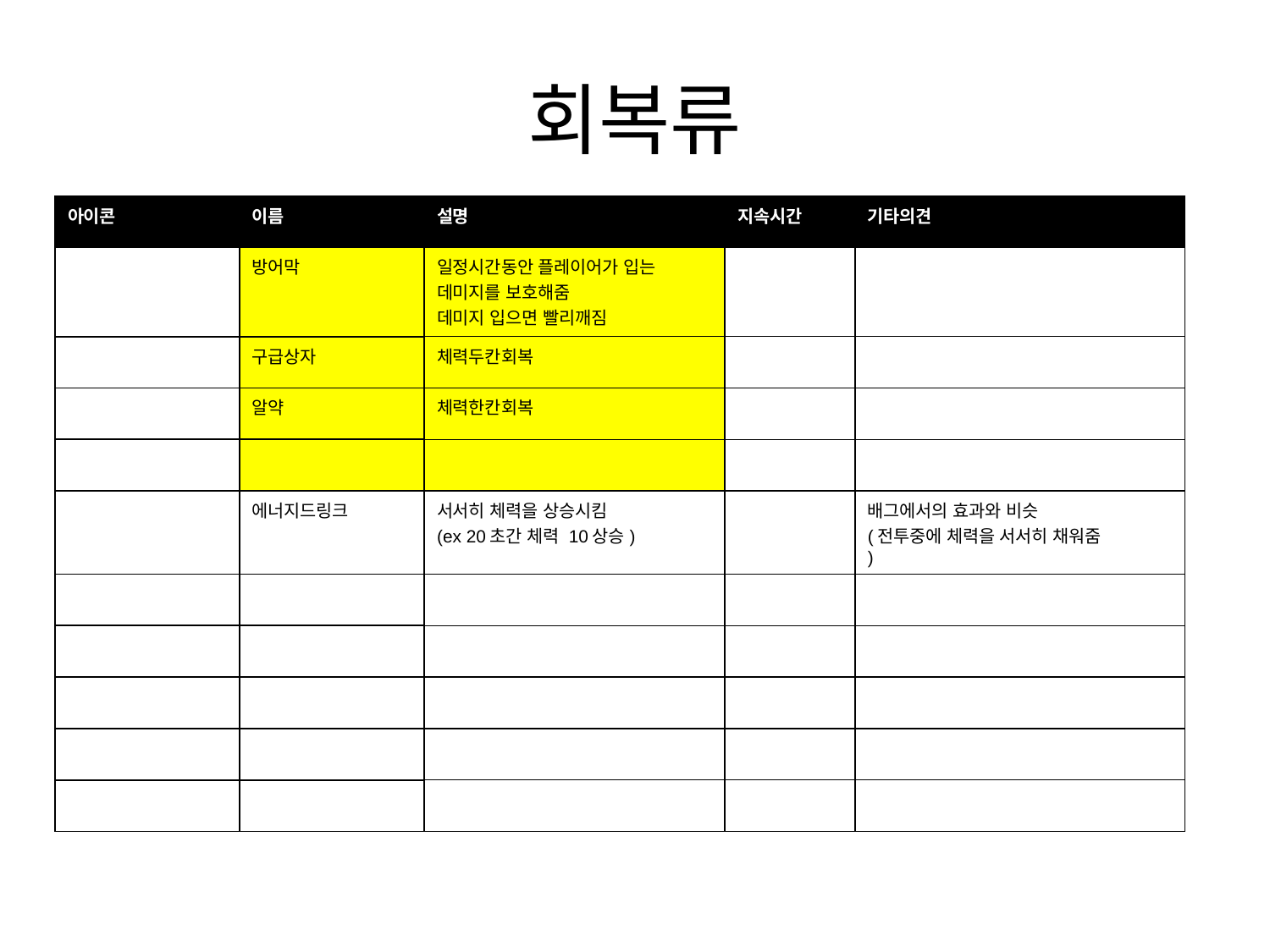

# 회복류
| 아이콘 | 이름 | 설명 | 지속시간 | 기타의견 |
| --- | --- | --- | --- | --- |
|  | 방어막 | 일정시간동안 플레이어가 입는 데미지를 보호해줌 데미지 입으면 빨리깨짐 |  |  |
|  | 구급상자 | 체력두칸회복 |  |  |
|  | 알약 | 체력한칸회복 |  |  |
|  |  |  |  |  |
|  | 에너지드링크 | 서서히 체력을 상승시킴 (ex 20초간 체력 10상승) |  | 배그에서의 효과와 비슷 (전투중에 체력을 서서히 채워줌 ) |
|  |  |  |  |  |
|  |  |  |  |  |
|  |  |  |  |  |
|  |  |  |  |  |
|  |  |  |  |  |